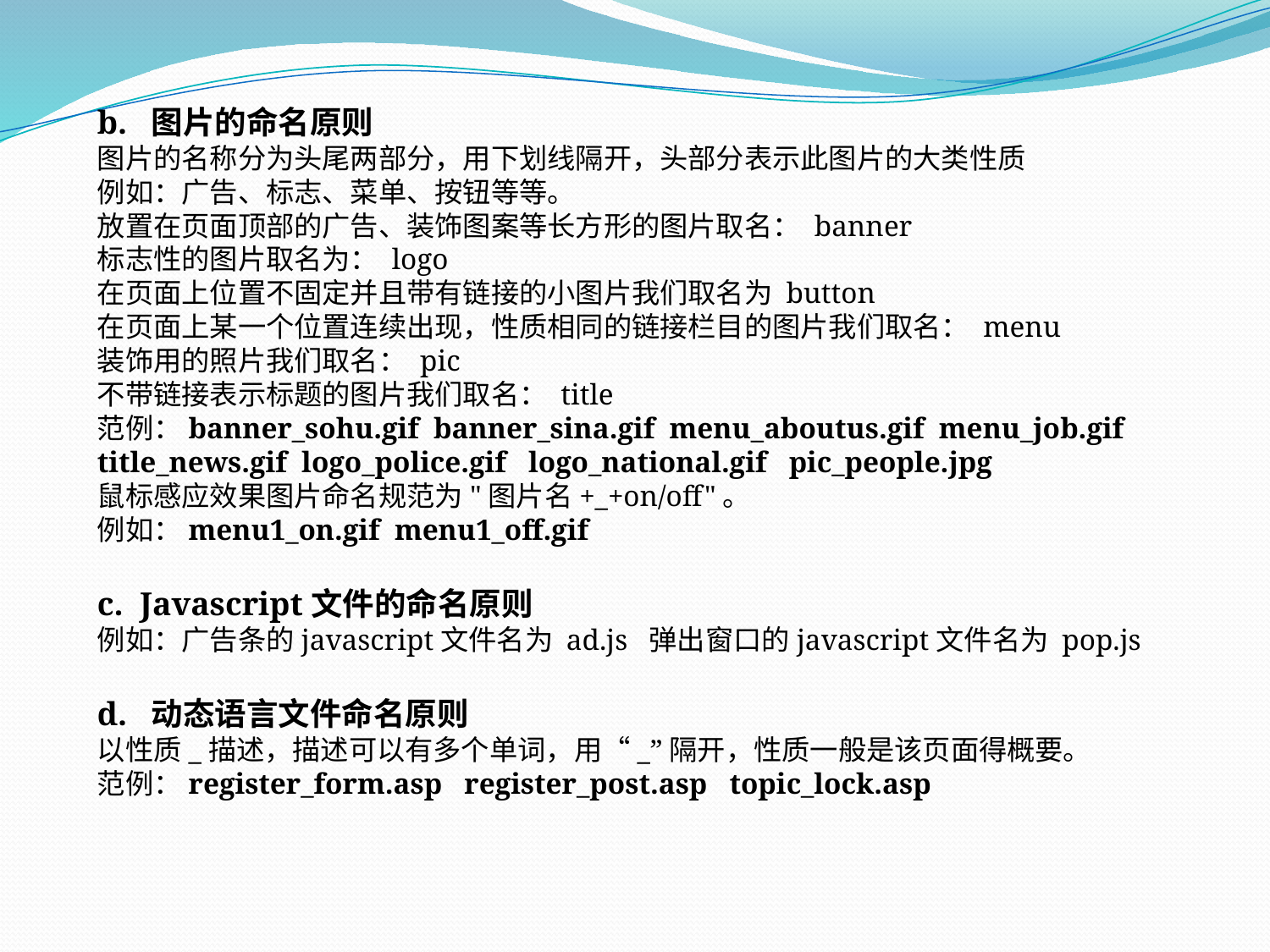

b.  图片的命名原则
图片的名称分为头尾两部分，用下划线隔开，头部分表示此图片的大类性质
例如：广告、标志、菜单、按钮等等。
放置在页面顶部的广告、装饰图案等长方形的图片取名： banner
标志性的图片取名为： logo
在页面上位置不固定并且带有链接的小图片我们取名为 button
在页面上某一个位置连续出现，性质相同的链接栏目的图片我们取名： menu
装饰用的照片我们取名： pic
不带链接表示标题的图片我们取名： title
范例：banner_sohu.gif  banner_sina.gif  menu_aboutus.gif  menu_job.gif  title_news.gif  logo_police.gif   logo_national.gif   pic_people.jpg
鼠标感应效果图片命名规范为"图片名+_+on/off"。
例如：menu1_on.gif  menu1_off.gif

c.  Javascript文件的命名原则
例如：广告条的javascript文件名为 ad.js  弹出窗口的javascript文件名为 pop.js
d.  动态语言文件命名原则
以性质_描述，描述可以有多个单词，用“_”隔开，性质一般是该页面得概要。
范例：register_form.asp   register_post.asp   topic_lock.asp